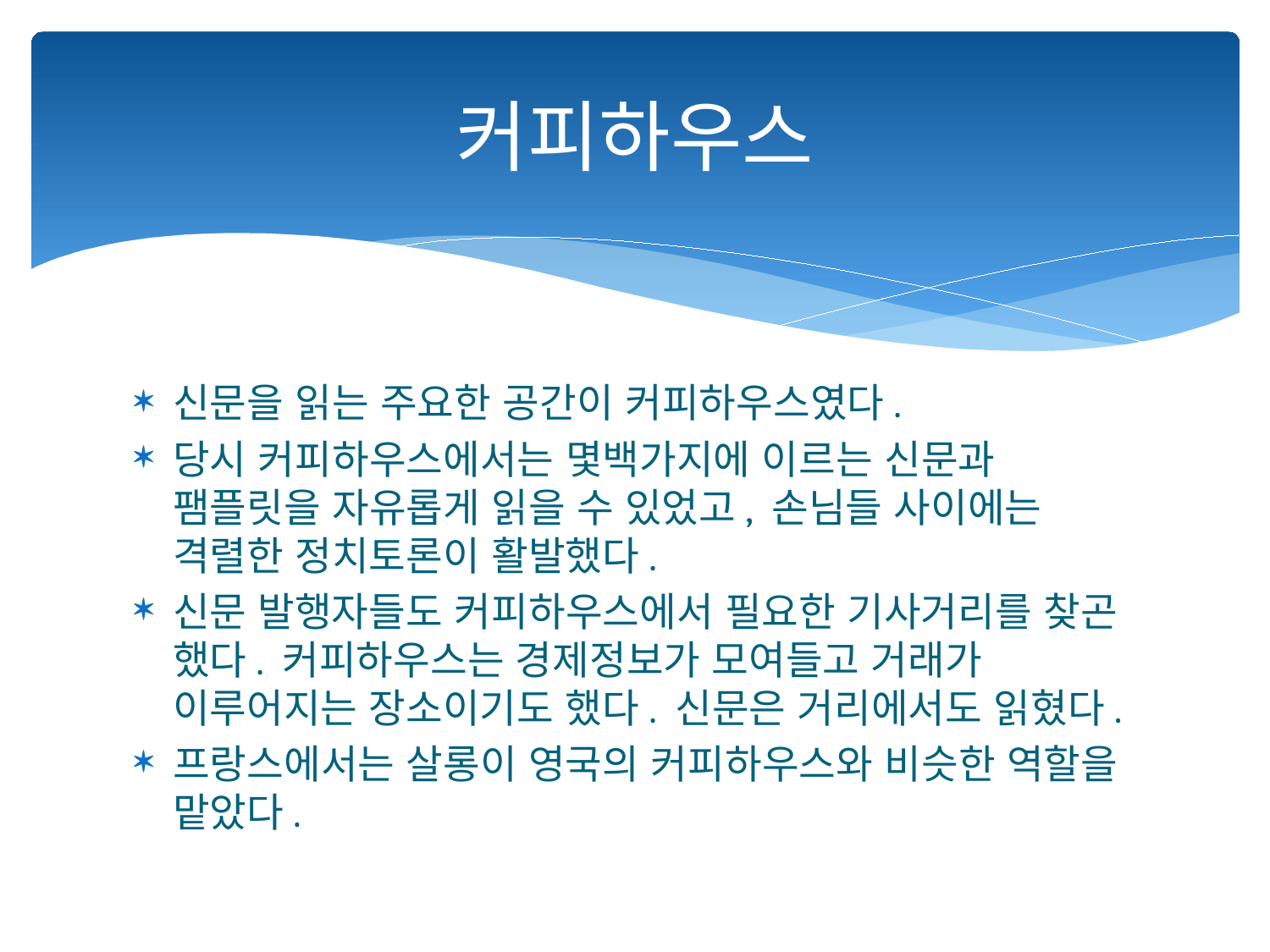

# 커피하우스
신문을 읽는 주요한 공간이 커피하우스였다.
당시 커피하우스에서는 몇백가지에 이르는 신문과 팸플릿을 자유롭게 읽을 수 있었고, 손님들 사이에는 격렬한 정치토론이 활발했다.
신문 발행자들도 커피하우스에서 필요한 기사거리를 찾곤 했다. 커피하우스는 경제정보가 모여들고 거래가 이루어지는 장소이기도 했다. 신문은 거리에서도 읽혔다.
프랑스에서는 살롱이 영국의 커피하우스와 비슷한 역할을 맡았다.